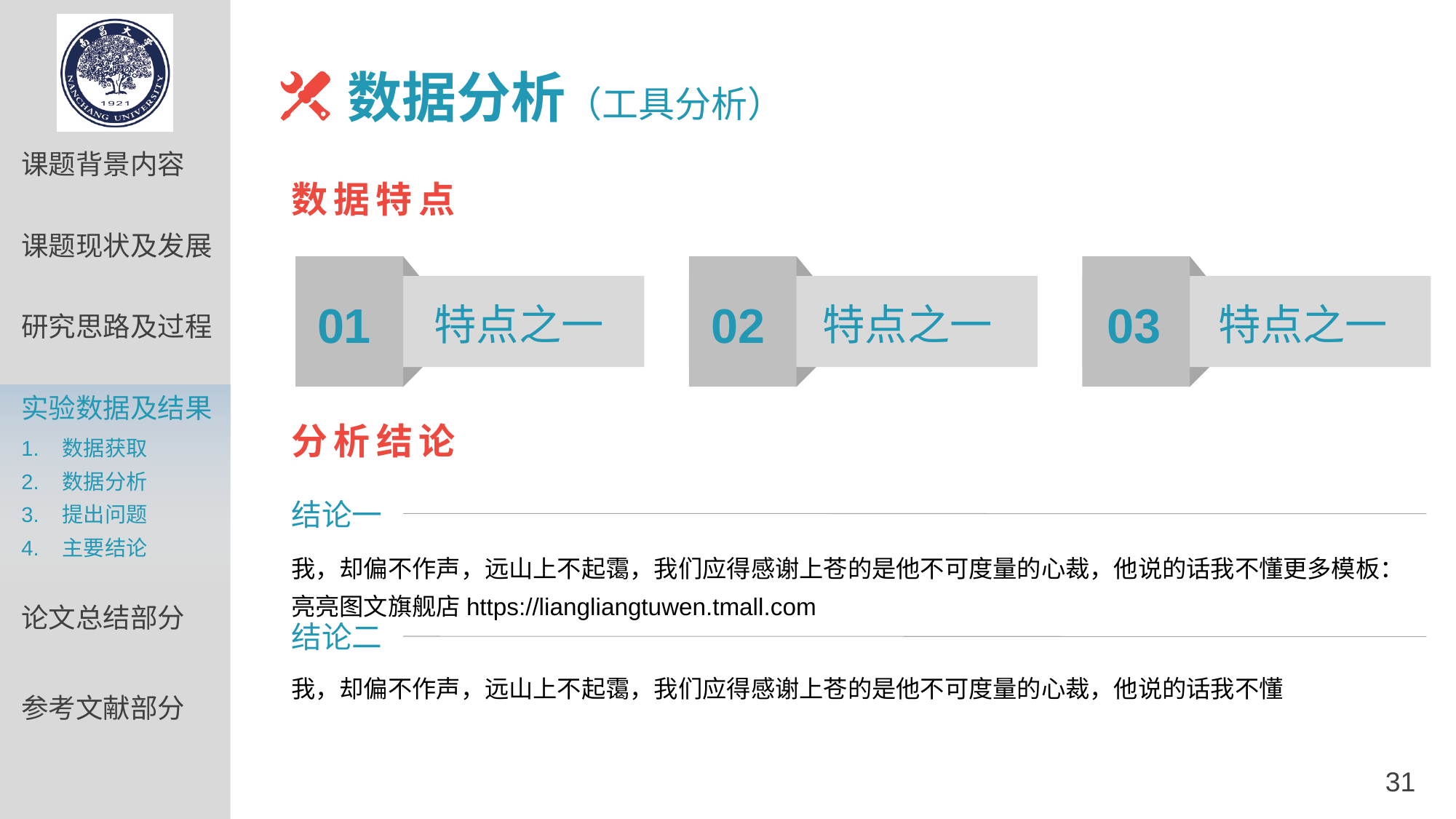

数据分析（工具分析）

数据特点

01
特点之一

02
特点之一

03
特点之一
分析结论
结论一
我，却偏不作声，远山上不起霭，我们应得感谢上苍的是他不可度量的心裁，他说的话我不懂更多模板：亮亮图文旗舰店https://liangliangtuwen.tmall.com
结论二
我，却偏不作声，远山上不起霭，我们应得感谢上苍的是他不可度量的心裁，他说的话我不懂